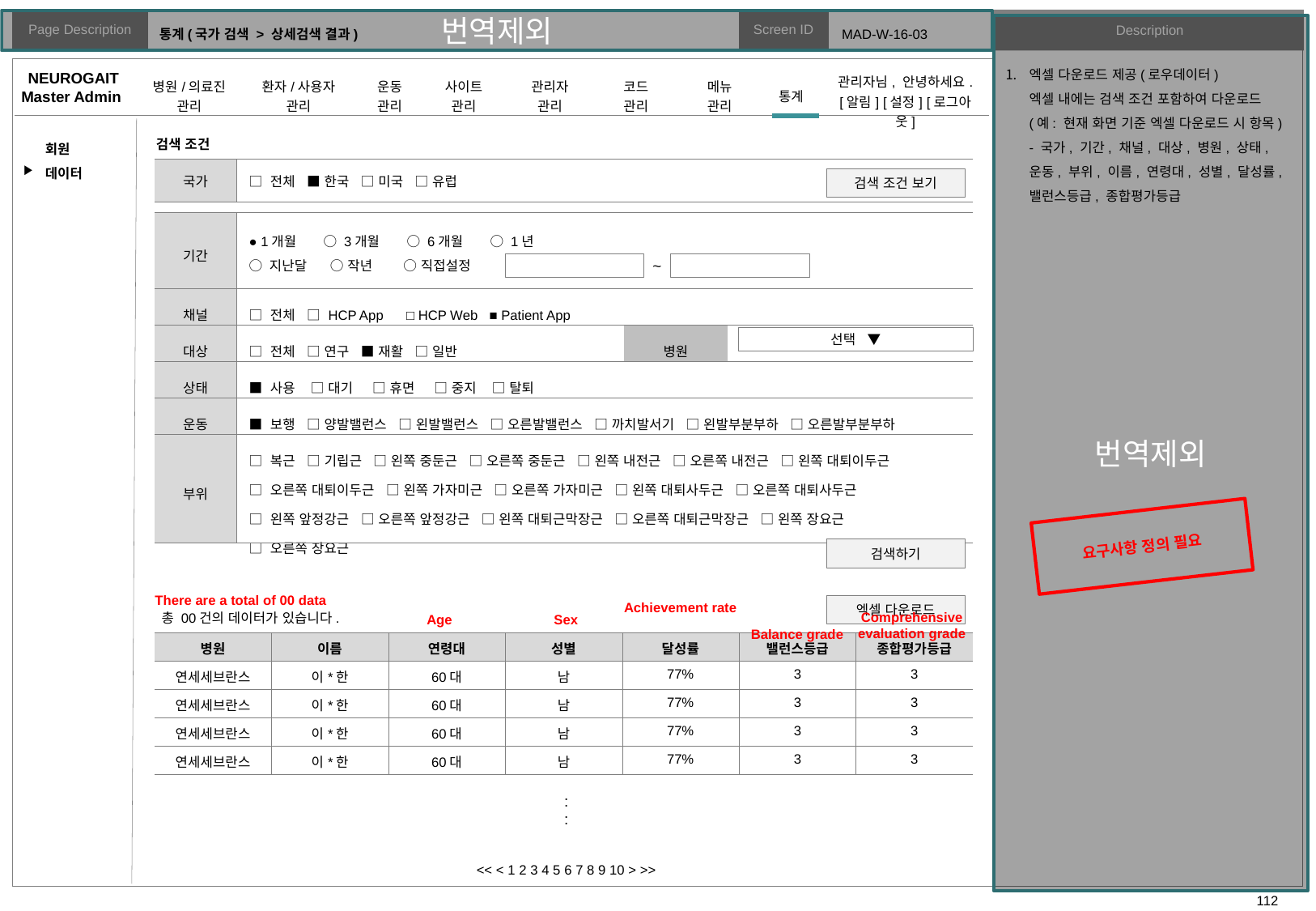

# 통계(국가 검색 > 상세검색 결과)
MAD-W-16-03
엑셀 다운로드 제공(로우데이터)
엑셀 내에는 검색 조건 포함하여 다운로드
(예: 현재 화면 기준 엑셀 다운로드 시 항목)
- 국가, 기간, 채널, 대상, 병원, 상태, 운동, 부위, 이름, 연령대, 성별, 달성률, 밸런스등급, 종합평가등급
검색 조건
▶
| 국가 | □ 전체 ■ 한국 □ 미국 □ 유럽 |
| --- | --- |
검색 조건 보기
| 기간 |  |  |  |
| --- | --- | --- | --- |
| 채널 | □ 전체 □ HCP App □ HCP Web ■ Patient App |  |  |
| 대상 | □ 전체 □ 연구 ■ 재활 □ 일반 | 병원 |  |
| 상태 | ■ 사용 □ 대기 □ 휴면 □ 중지 □ 탈퇴 |  |  |
| 운동 | ■ 보행 □ 양발밸런스 □ 왼발밸런스 □ 오른발밸런스 □ 까치발서기 □ 왼발부분부하 □ 오른발부분부하 |  |  |
| 부위 | □ 복근 □ 기립근 □ 왼쪽 중둔근 □ 오른쪽 중둔근 □ 왼쪽 내전근 □ 오른쪽 내전근 □ 왼쪽 대퇴이두근 □ 오른쪽 대퇴이두근 □ 왼쪽 가자미근 □ 오른쪽 가자미근 □ 왼쪽 대퇴사두근 □ 오른쪽 대퇴사두근 □ 왼쪽 앞정강근 □ 오른쪽 앞정강근 □ 왼쪽 대퇴근막장근 □ 오른쪽 대퇴근막장근 □ 왼쪽 장요근 □ 오른쪽 장요근 |  |  |
● 1개월       ○ 3개월       ○ 6개월       ○ 1년
○ 지난달      ○ 작년        ○ 직접설정
~

선택   ▼
요구사항 정의 필요
검색하기
There are a total of 00 data
엑셀 다운로드
Achievement rate
총 00건의 데이터가 있습니다.
Comprehensive evaluation grade
Sex
Age
Balance grade
| 병원 | 이름 | 연령대 | 성별 | 달성률 | 밸런스등급 | 종합평가등급 |
| --- | --- | --- | --- | --- | --- | --- |
| 연세세브란스 | 이\*한 | 60대 | 남 | 77% | 3 | 3 |
| 연세세브란스 | 이\*한 | 60대 | 남 | 77% | 3 | 3 |
| 연세세브란스 | 이\*한 | 60대 | 남 | 77% | 3 | 3 |
| 연세세브란스 | 이\*한 | 60대 | 남 | 77% | 3 | 3 |
:
:
<< < 1 2 3 4 5 6 7 8 9 10 > >>